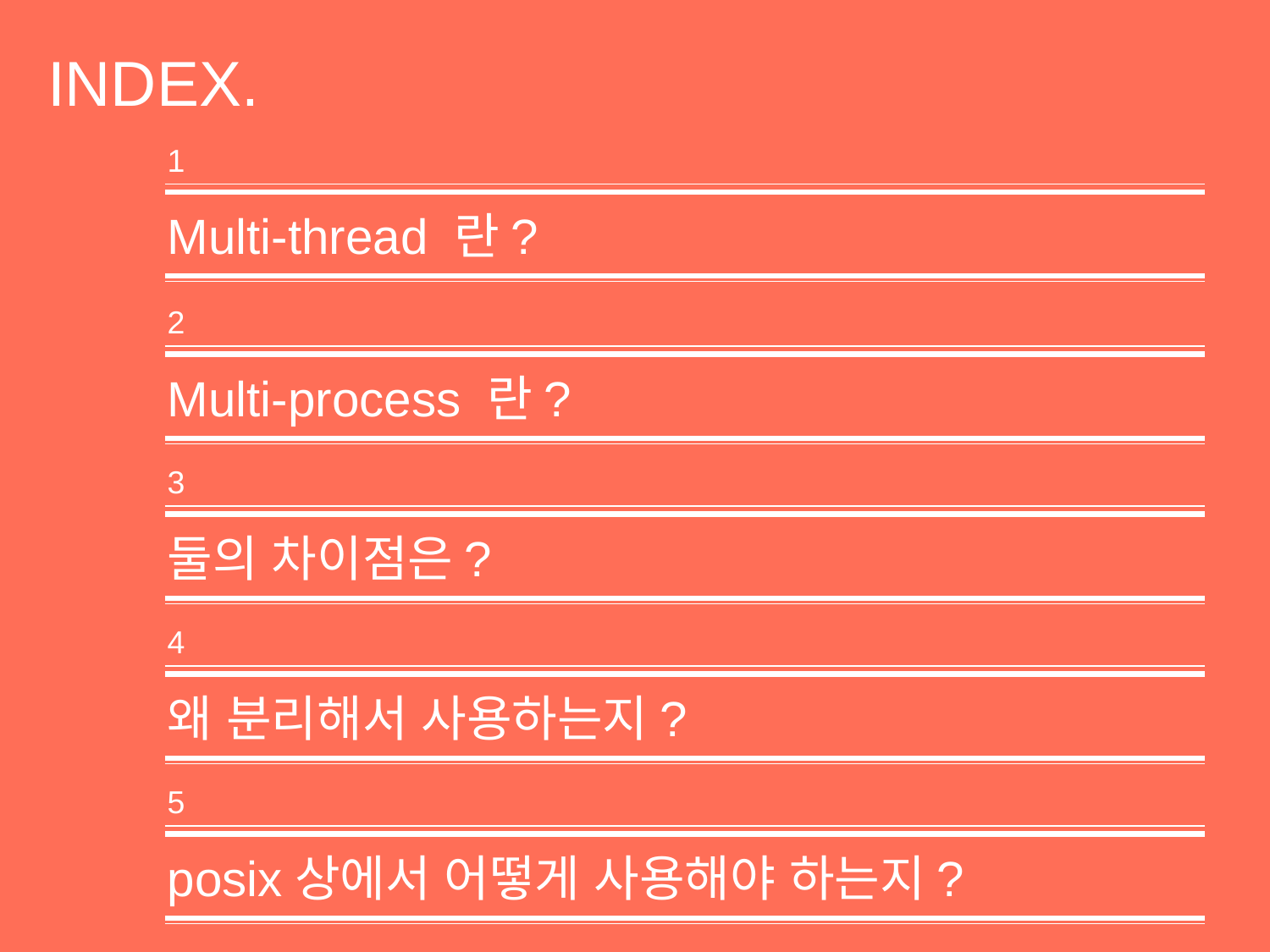

INDEX.
1
Multi-thread 란?
2
Multi-process 란?
3
둘의 차이점은?
4
왜 분리해서 사용하는지?
5
posix상에서 어떻게 사용해야 하는지?